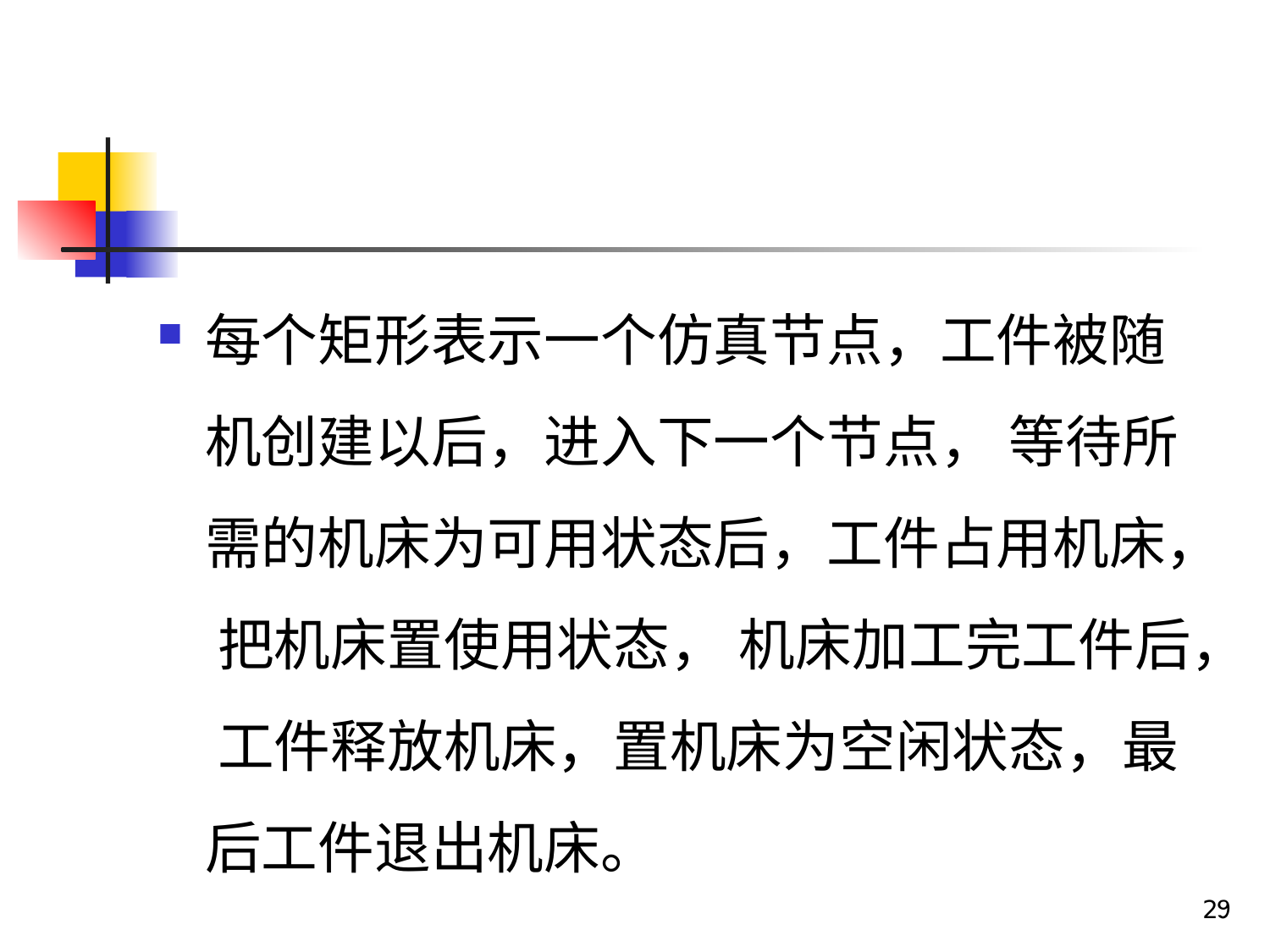

#
每个矩形表示一个仿真节点，工件被随机创建以后，进入下一个节点， 等待所需的机床为可用状态后，工件占用机床， 把机床置使用状态， 机床加工完工件后， 工件释放机床，置机床为空闲状态，最后工件退出机床。
29